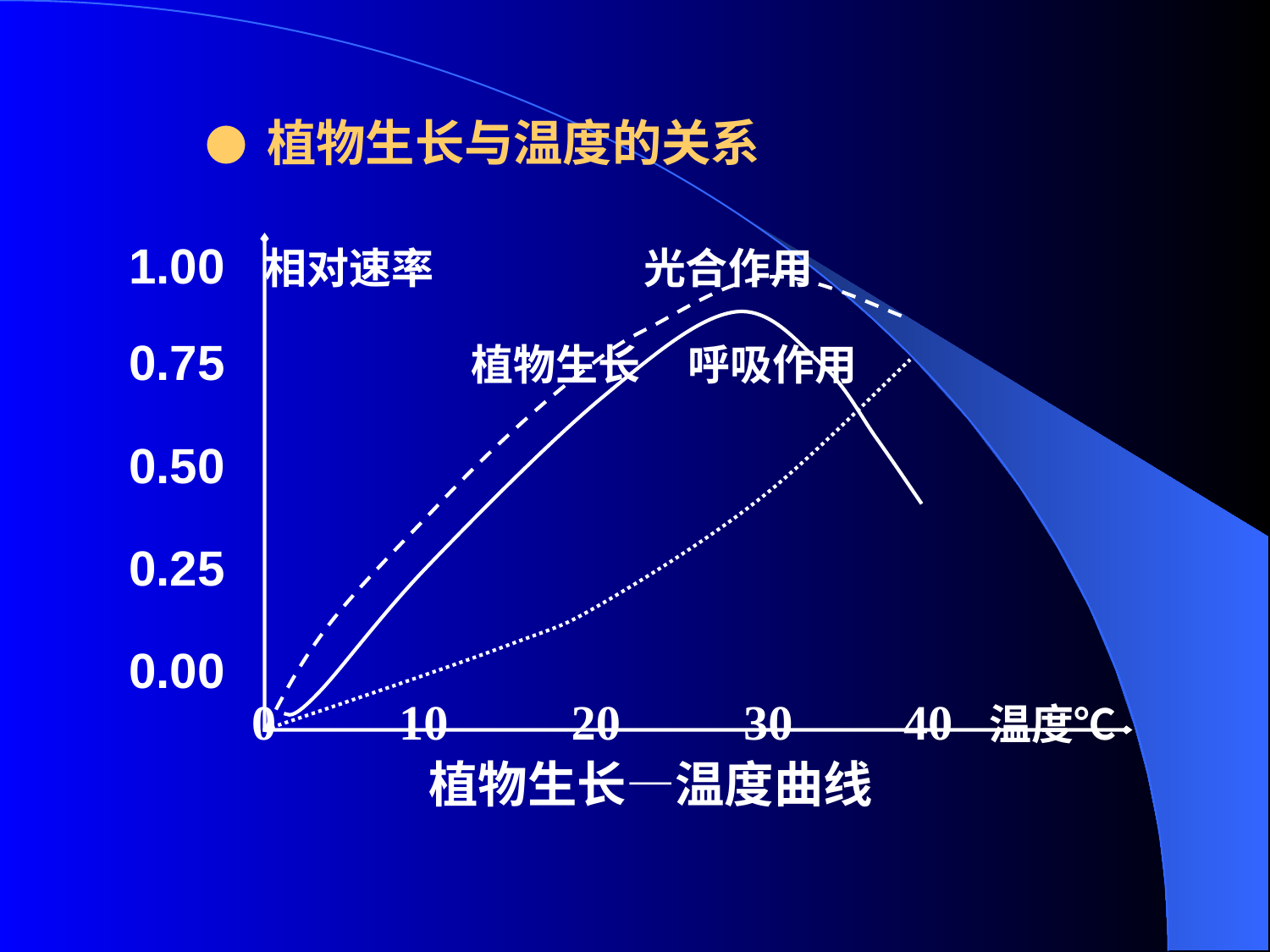

● 植物生长与温度的关系

1.00  相对速率                      光合作用

0.75                 植物生长     呼吸作用

0.50

0.25

0.00
          0          10          20          30         40  温度℃
植物生长—温度曲线